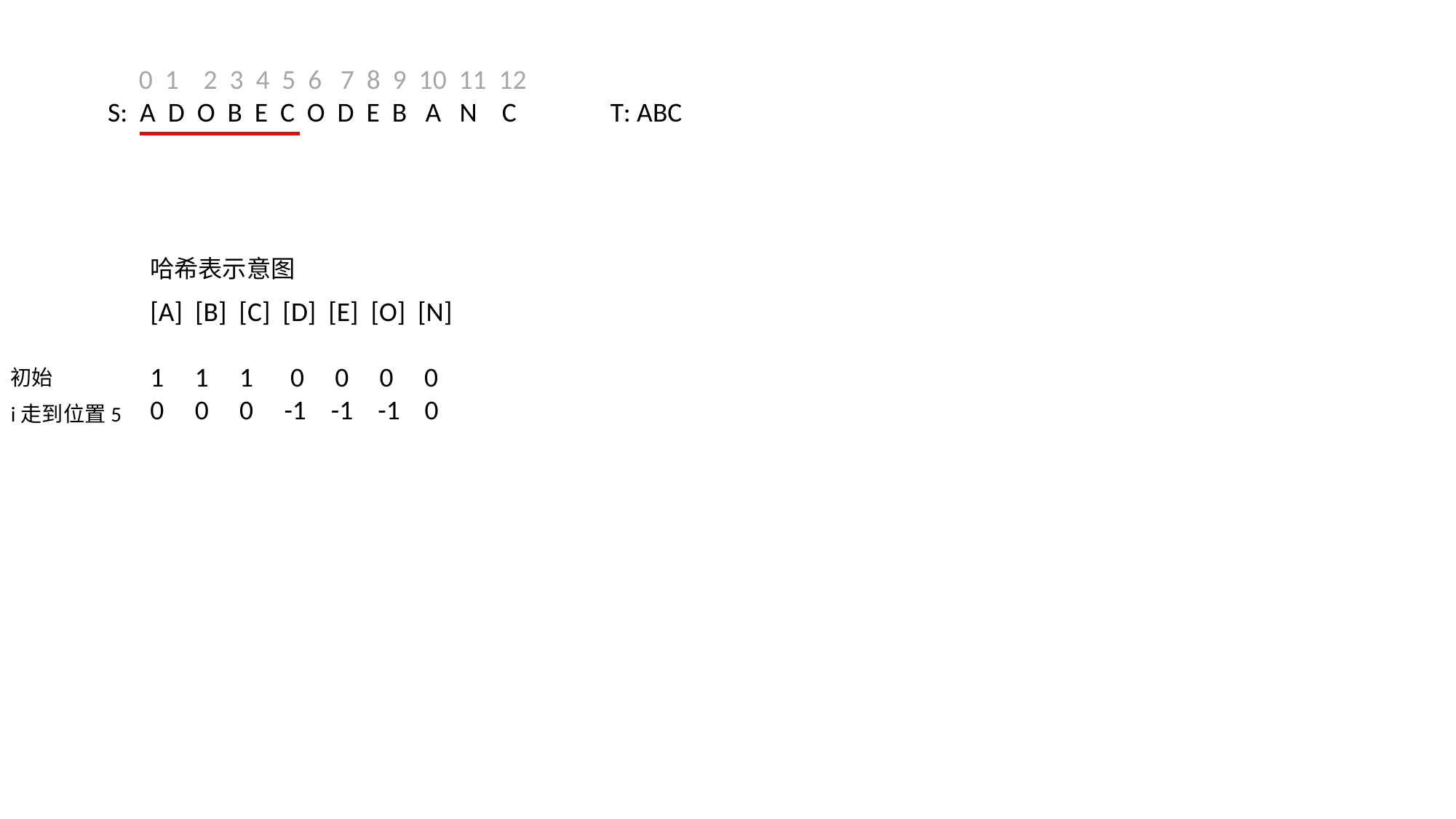

0  1    2  3  4  5  6   7  8  9  10  11  12
S:  A  D  O  B  E  C  O  D  E  B   A   N    C               T: ABC
哈希表示意图
[A]  [B]  [C]  [D]  [E]  [O]  [N]

1     1     1      0     0     0     0
0     0     0     -1    -1    -1    0
初始
i走到位置5